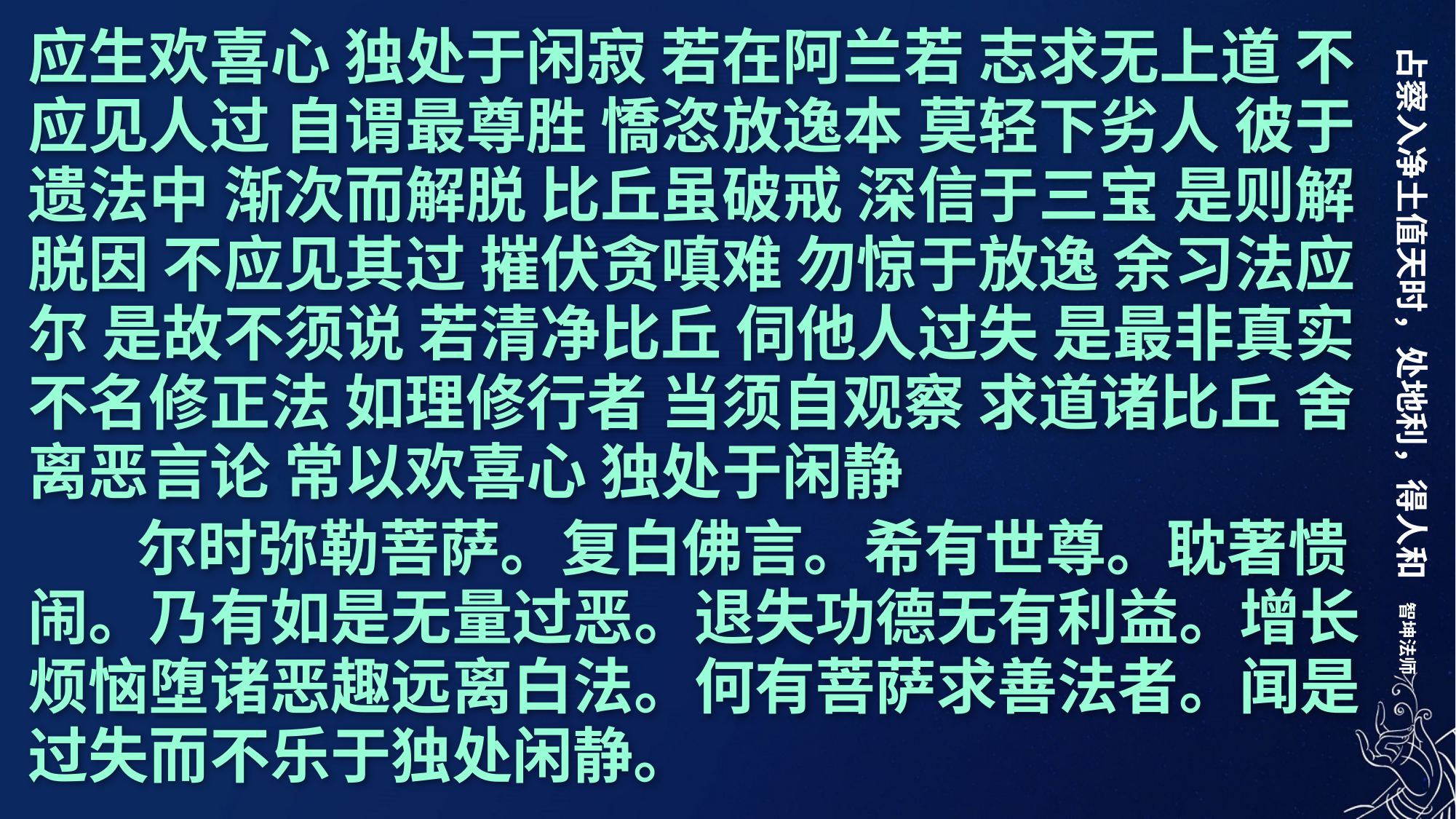

应生欢喜心 独处于闲寂 若在阿兰若 志求无上道 不应见人过 自谓最尊胜 憍恣放逸本 莫轻下劣人 彼于遗法中 渐次而解脱 比丘虽破戒 深信于三宝 是则解脱因 不应见其过 摧伏贪嗔难 勿惊于放逸 余习法应尔 是故不须说 若清净比丘 伺他人过失 是最非真实 不名修正法 如理修行者 当须自观察 求道诸比丘 舍离恶言论 常以欢喜心 独处于闲静
	尔时弥勒菩萨。复白佛言。希有世尊。耽著愦闹。乃有如是无量过恶。退失功德无有利益。增长烦恼堕诸恶趣远离白法。何有菩萨求善法者。闻是过失而不乐于独处闲静。